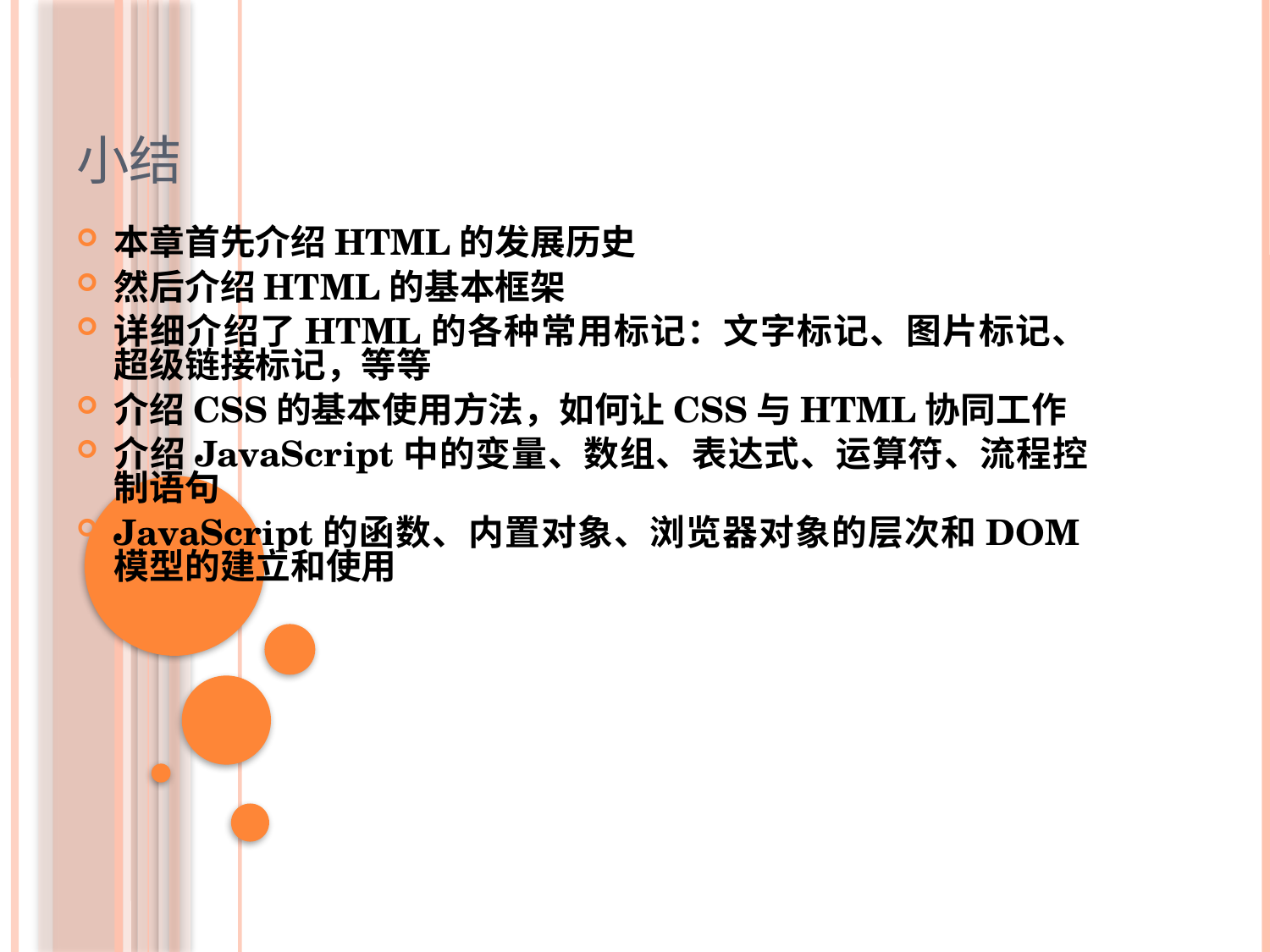

小结
本章首先介绍HTML的发展历史
然后介绍HTML的基本框架
详细介绍了HTML的各种常用标记：文字标记、图片标记、超级链接标记，等等
介绍CSS的基本使用方法，如何让CSS与HTML协同工作
介绍JavaScript中的变量、数组、表达式、运算符、流程控制语句
JavaScript的函数、内置对象、浏览器对象的层次和DOM模型的建立和使用